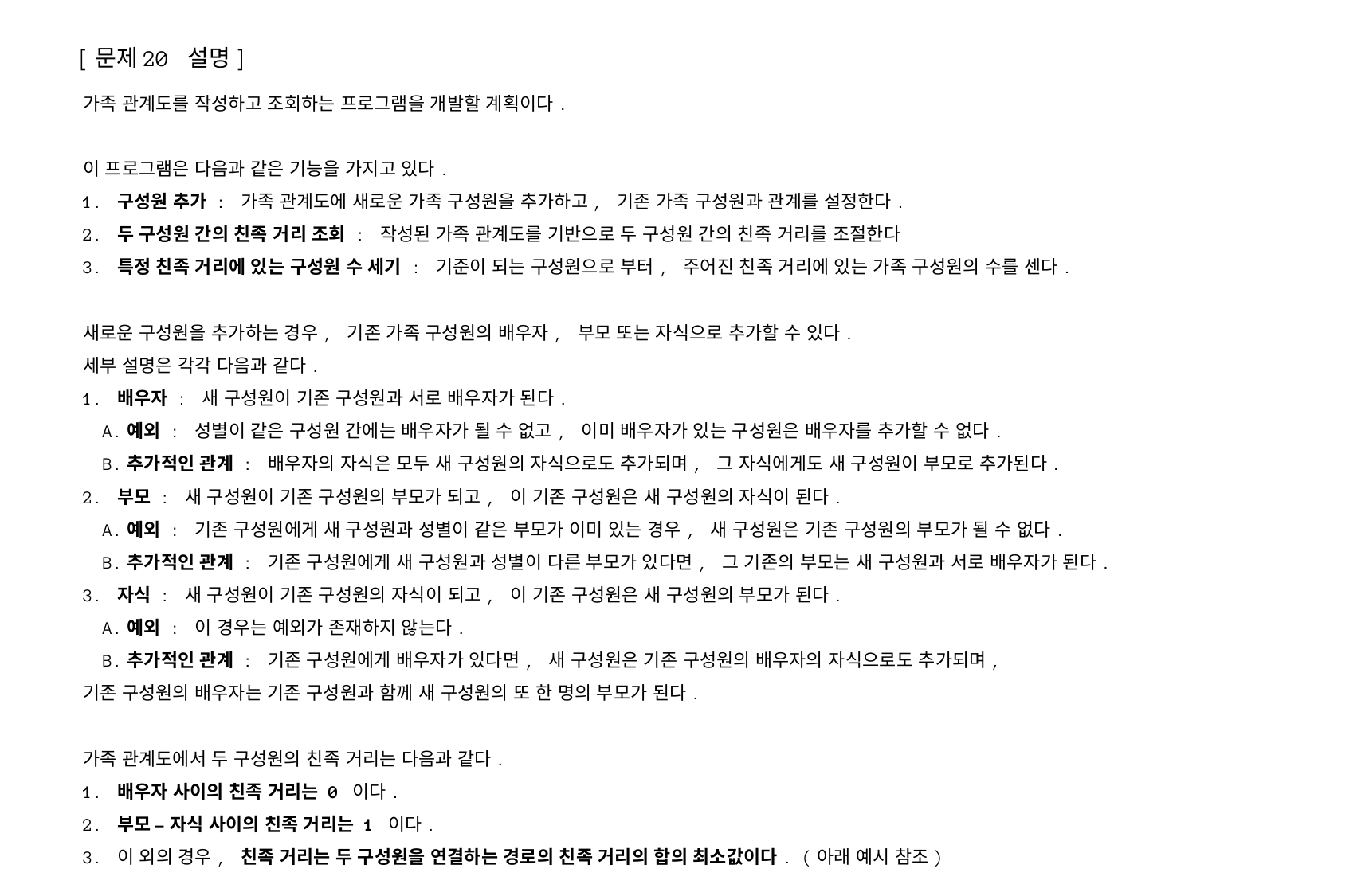

[문제20 설명]
가족 관계도를 작성하고 조회하는 프로그램을 개발할 계획이다.

이 프로그램은 다음과 같은 기능을 가지고 있다.
1. 구성원 추가 : 가족 관계도에 새로운 가족 구성원을 추가하고, 기존 가족 구성원과 관계를 설정한다.
2. 두 구성원 간의 친족 거리 조회 : 작성된 가족 관계도를 기반으로 두 구성원 간의 친족 거리를 조절한다
3. 특정 친족 거리에 있는 구성원 수 세기 : 기준이 되는 구성원으로 부터, 주어진 친족 거리에 있는 가족 구성원의 수를 센다.

새로운 구성원을 추가하는 경우, 기존 가족 구성원의 배우자, 부모 또는 자식으로 추가할 수 있다.
세부 설명은 각각 다음과 같다.
1. 배우자 : 새 구성원이 기존 구성원과 서로 배우자가 된다.
  A.예외 : 성별이 같은 구성원 간에는 배우자가 될 수 없고, 이미 배우자가 있는 구성원은 배우자를 추가할 수 없다.
  B.추가적인 관계 : 배우자의 자식은 모두 새 구성원의 자식으로도 추가되며, 그 자식에게도 새 구성원이 부모로 추가된다.
2. 부모 : 새 구성원이 기존 구성원의 부모가 되고, 이 기존 구성원은 새 구성원의 자식이 된다.
  A.예외 : 기존 구성원에게 새 구성원과 성별이 같은 부모가 이미 있는 경우, 새 구성원은 기존 구성원의 부모가 될 수 없다.
  B.추가적인 관계 : 기존 구성원에게 새 구성원과 성별이 다른 부모가 있다면, 그 기존의 부모는 새 구성원과 서로 배우자가 된다.
3. 자식 : 새 구성원이 기존 구성원의 자식이 되고, 이 기존 구성원은 새 구성원의 부모가 된다.
  A.예외 : 이 경우는 예외가 존재하지 않는다.
  B.추가적인 관계 : 기존 구성원에게 배우자가 있다면, 새 구성원은 기존 구성원의 배우자의 자식으로도 추가되며,
기존 구성원의 배우자는 기존 구성원과 함께 새 구성원의 또 한 명의 부모가 된다.

가족 관계도에서 두 구성원의 친족 거리는 다음과 같다.
1. 배우자 사이의 친족 거리는 0 이다.
2. 부모-자식 사이의 친족 거리는 1 이다.
3. 이 외의 경우, 친족 거리는 두 구성원을 연결하는 경로의 친족 거리의 합의 최소값이다. (아래 예시 참조)